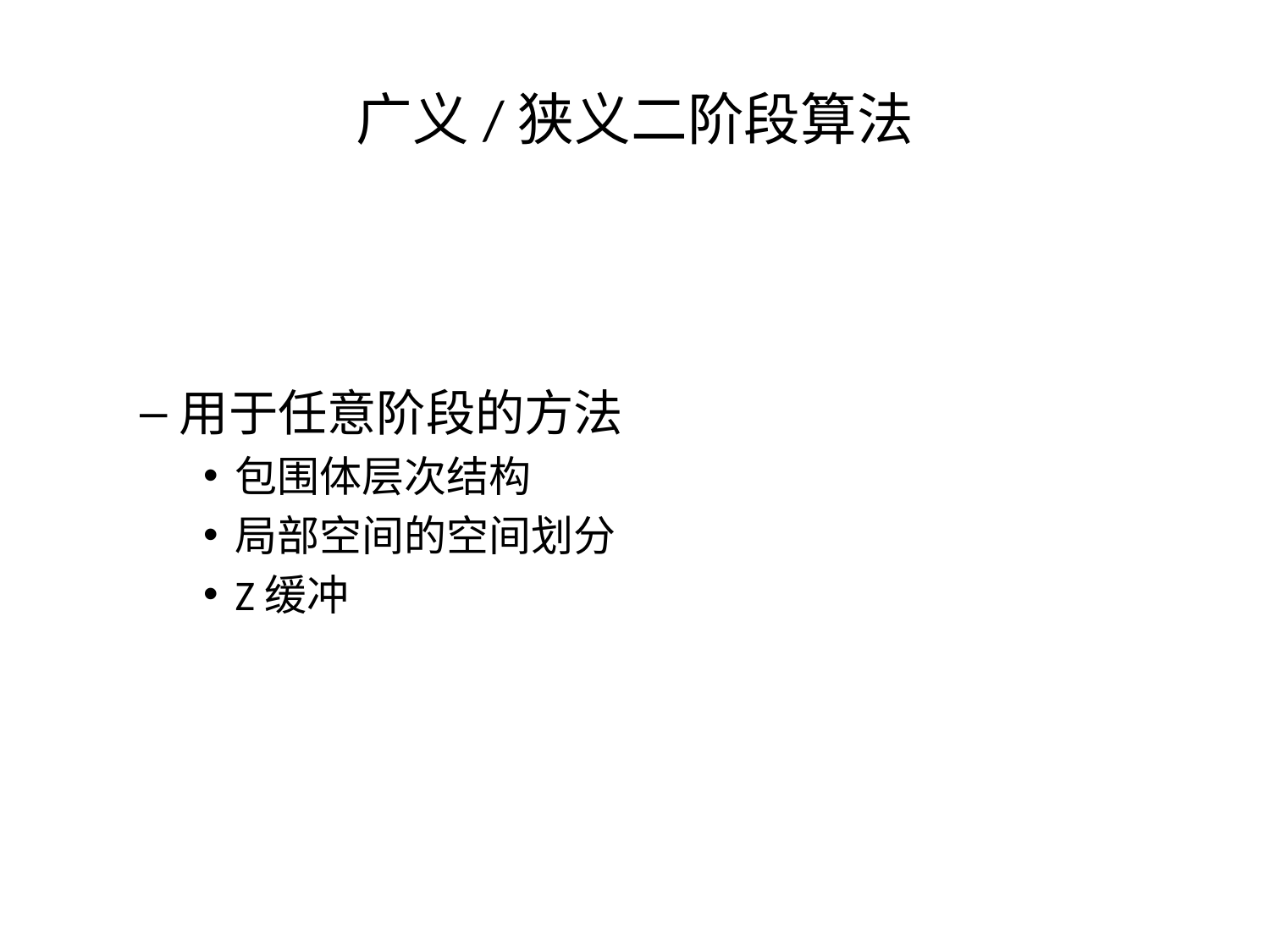

# 广义/狭义二阶段算法

用于任意阶段的方法
包围体层次结构
局部空间的空间划分
Z缓冲